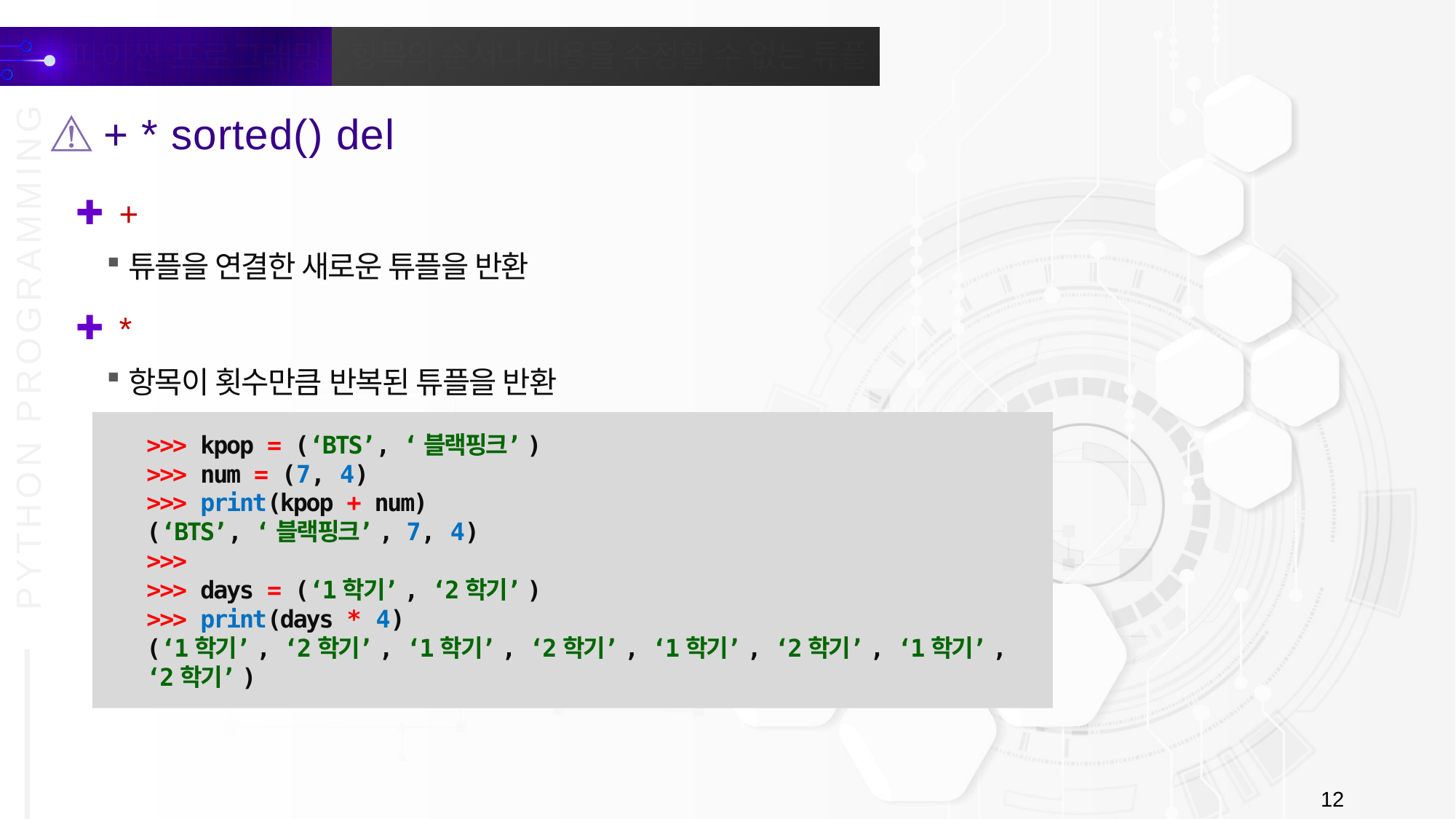

+ * sorted() del
+
튜플을 연결한 새로운 튜플을 반환
*
항목이 횟수만큼 반복된 튜플을 반환
>>> kpop = (‘BTS’, ‘블랙핑크’)
>>> num = (7, 4)
>>> print(kpop + num)
(‘BTS’, ‘블랙핑크’, 7, 4)
>>>
>>> days = (‘1학기’, ‘2학기’)
>>> print(days * 4)
(‘1학기’, ‘2학기’, ‘1학기’, ‘2학기’, ‘1학기’, ‘2학기’, ‘1학기’, ‘2학기’)
12